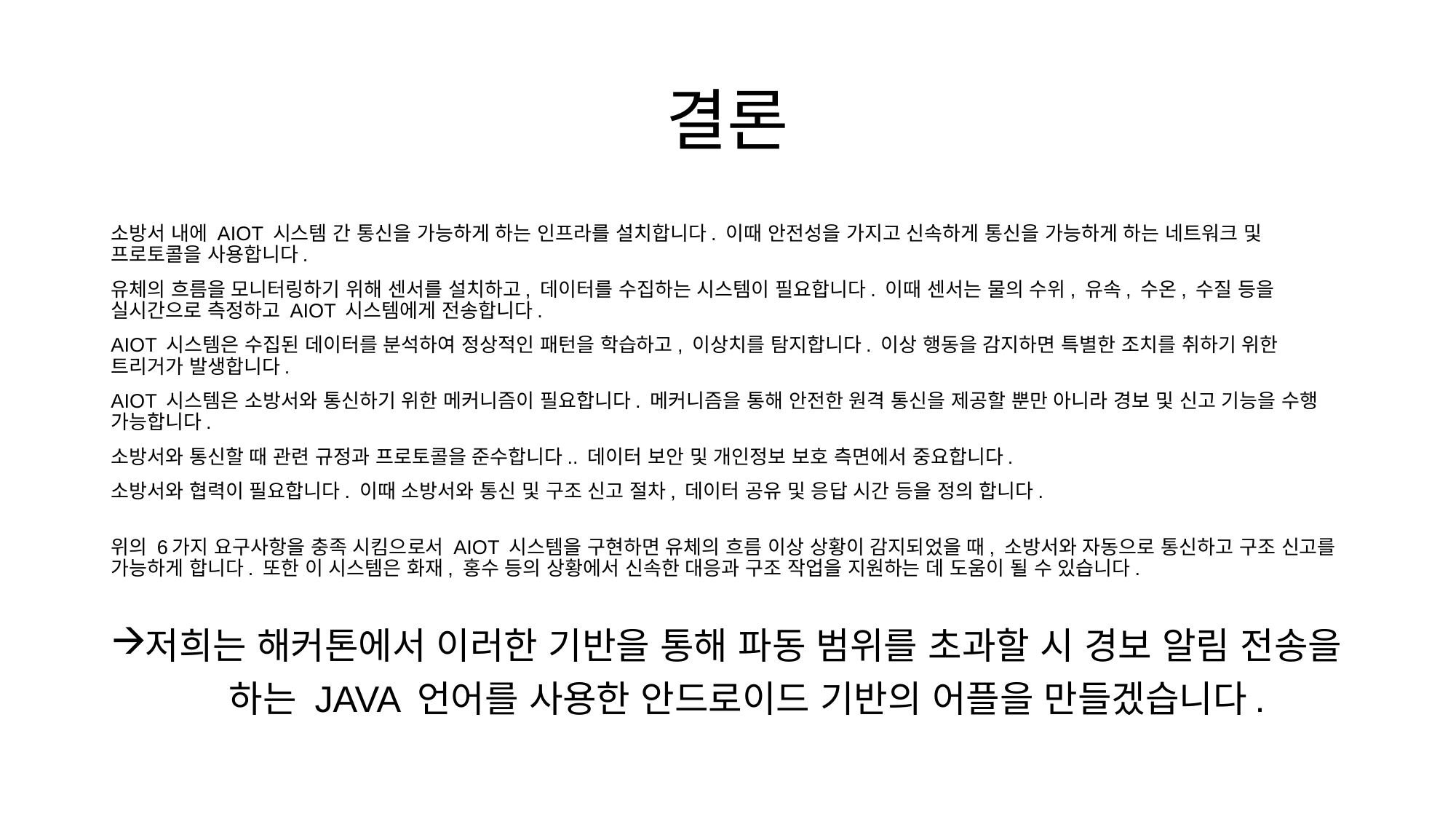

# 결론
소방서 내에 AIOT 시스템 간 통신을 가능하게 하는 인프라를 설치합니다. 이때 안전성을 가지고 신속하게 통신을 가능하게 하는 네트워크 및 프로토콜을 사용합니다.
유체의 흐름을 모니터링하기 위해 센서를 설치하고, 데이터를 수집하는 시스템이 필요합니다. 이때 센서는 물의 수위, 유속, 수온, 수질 등을 실시간으로 측정하고 AIOT 시스템에게 전송합니다.
AIOT 시스템은 수집된 데이터를 분석하여 정상적인 패턴을 학습하고, 이상치를 탐지합니다. 이상 행동을 감지하면 특별한 조치를 취하기 위한 트리거가 발생합니다.
AIOT 시스템은 소방서와 통신하기 위한 메커니즘이 필요합니다. 메커니즘을 통해 안전한 원격 통신을 제공할 뿐만 아니라 경보 및 신고 기능을 수행 가능합니다.
소방서와 통신할 때 관련 규정과 프로토콜을 준수합니다.. 데이터 보안 및 개인정보 보호 측면에서 중요합니다.
소방서와 협력이 필요합니다. 이때 소방서와 통신 및 구조 신고 절차, 데이터 공유 및 응답 시간 등을 정의 합니다.
위의 6가지 요구사항을 충족 시킴으로서 AIOT 시스템을 구현하면 유체의 흐름 이상 상황이 감지되었을 때, 소방서와 자동으로 통신하고 구조 신고를 가능하게 합니다. 또한 이 시스템은 화재, 홍수 등의 상황에서 신속한 대응과 구조 작업을 지원하는 데 도움이 될 수 있습니다.

저희는 해커톤에서 이러한 기반을 통해 파동 범위를 초과할 시 경보 알림 전송을
    하는 JAVA 언어를 사용한 안드로이드 기반의 어플을 만들겠습니다.